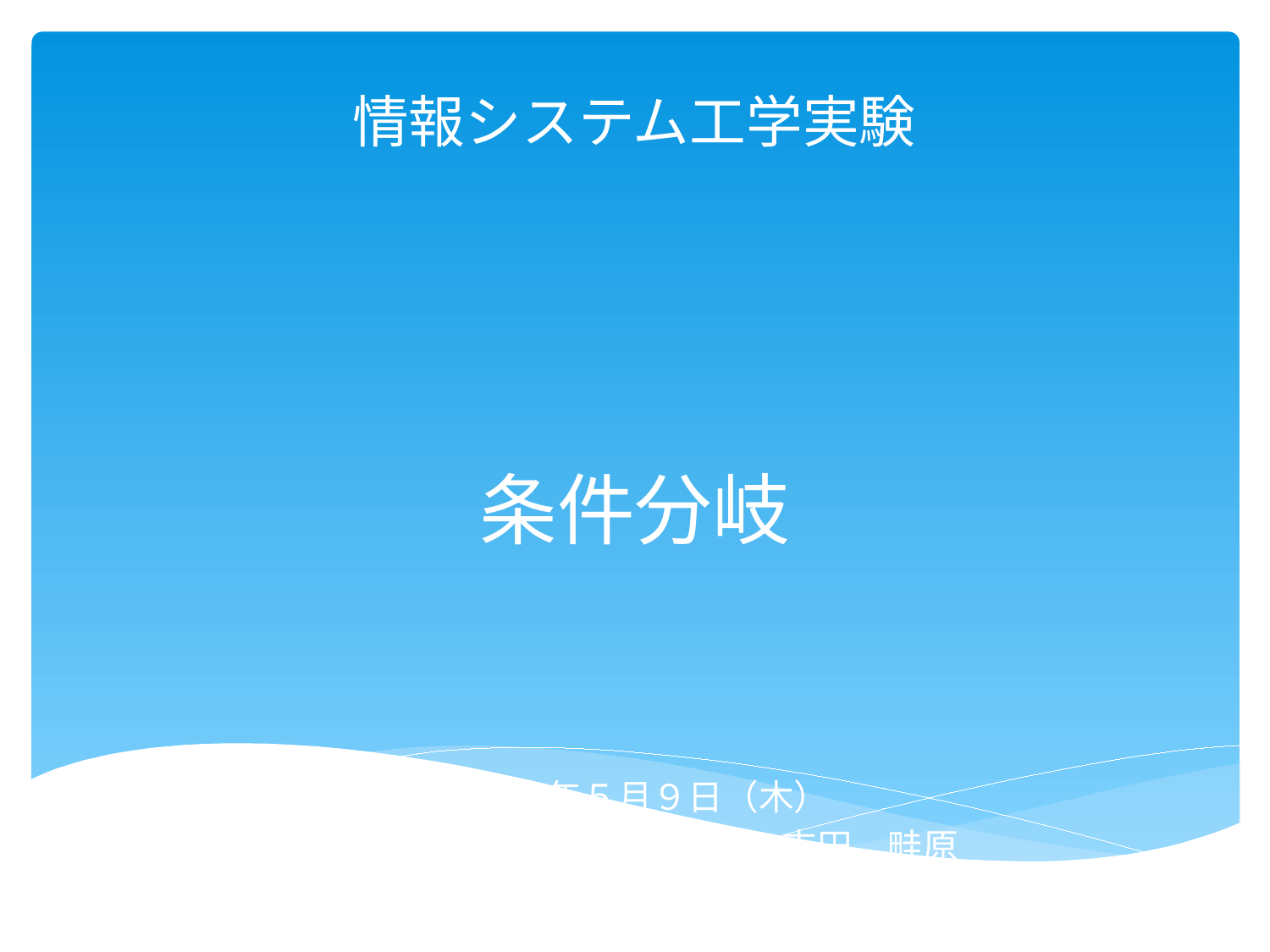

情報システム工学実験
# 条件分岐
令和１年５月９日（木）
情報・経営システム工学専攻　吉田、畦原